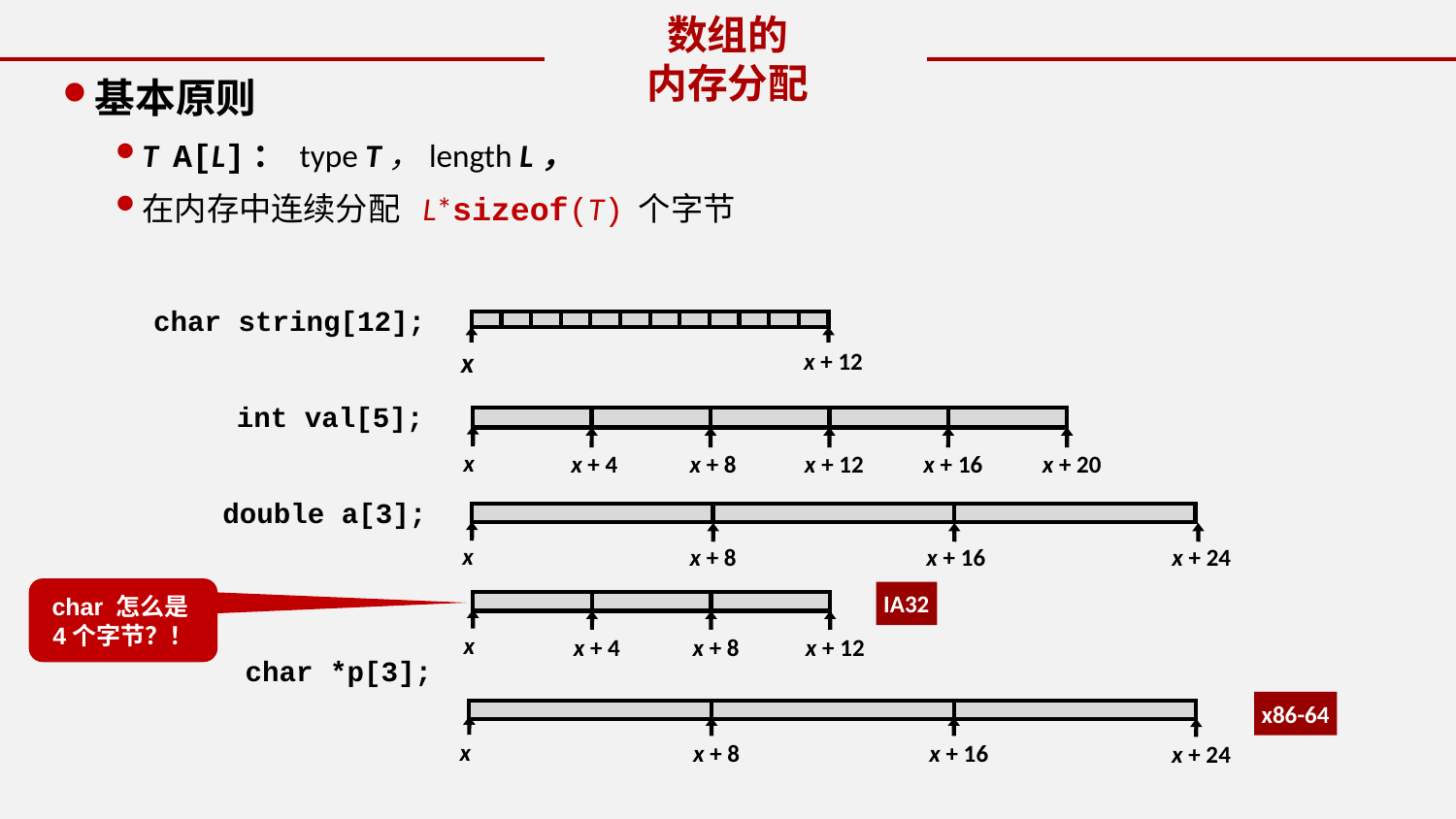

数组的
内存分配
基本原则
T  A[L]： type T，length L，
在内存中连续分配  L*sizeof(T) 个字节
char string[12];

x
x + 12
int val[5];

x
x + 4
x + 8
x + 12
x + 16
x + 20
double a[3];

x
x + 8
x + 16
x + 24
char 怎么是4个字节？！
IA32

x
x + 4
x + 8
x + 12
char *p[3];
x86-64

x
x + 8
x + 16
x + 24